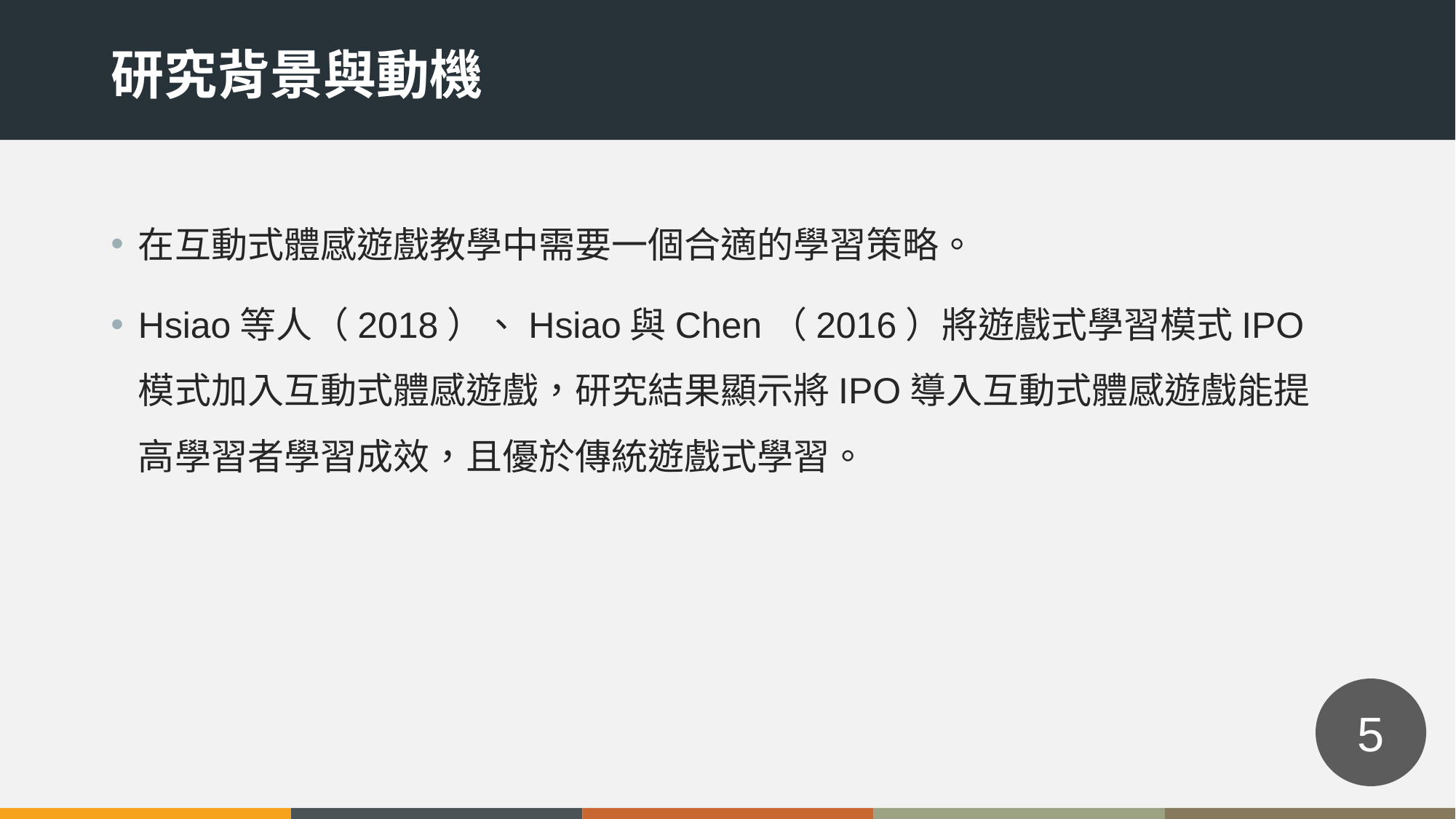

研究背景與動機
在互動式體感遊戲教學中需要一個合適的學習策略。
Hsiao等人（2018）、Hsiao與Chen（2016）將遊戲式學習模式IPO模式加入互動式體感遊戲，研究結果顯示將IPO導入互動式體感遊戲能提高學習者學習成效，且優於傳統遊戲式學習。

5